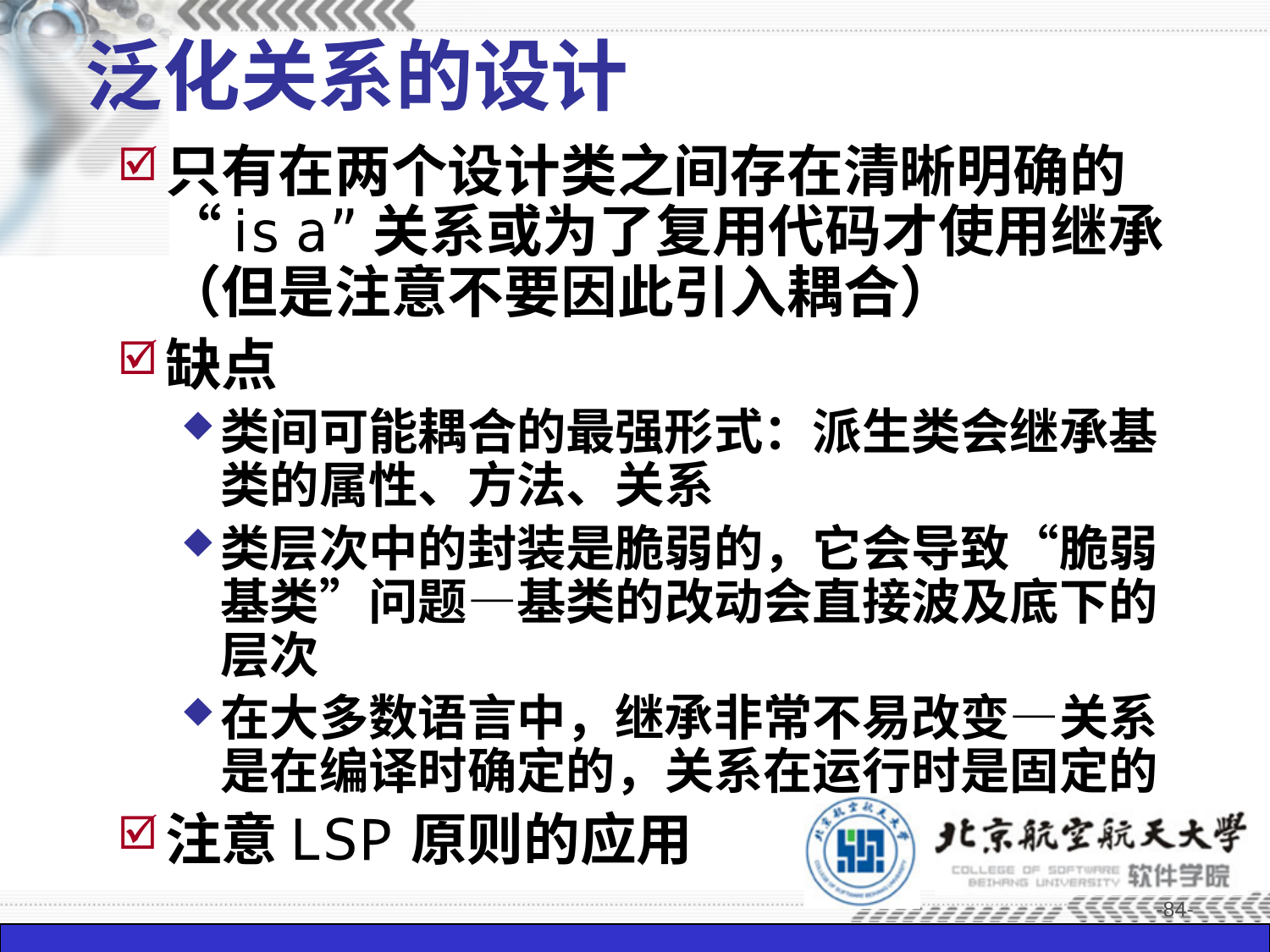

# 泛化关系的设计
只有在两个设计类之间存在清晰明确的“is a”关系或为了复用代码才使用继承（但是注意不要因此引入耦合）
缺点
类间可能耦合的最强形式：派生类会继承基类的属性、方法、关系
类层次中的封装是脆弱的，它会导致“脆弱基类”问题—基类的改动会直接波及底下的层次
在大多数语言中，继承非常不易改变—关系是在编译时确定的，关系在运行时是固定的
注意LSP原则的应用
-84-